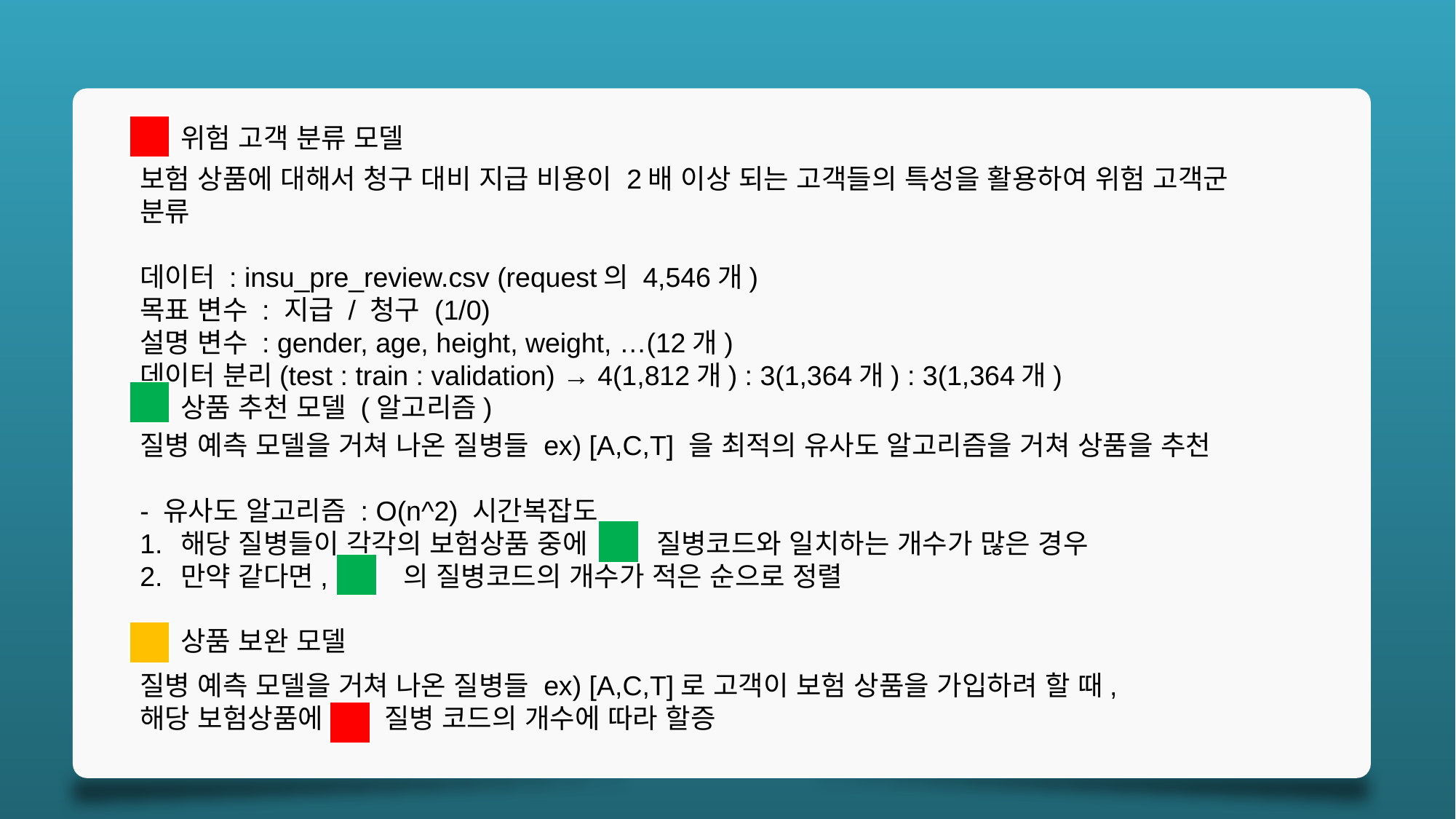

위험 고객 분류 모델
보험 상품에 대해서 청구 대비 지급 비용이 2배 이상 되는 고객들의 특성을 활용하여 위험 고객군 분류

데이터 : insu_pre_review.csv (request의 4,546개)
목표 변수 : 지급 / 청구 (1/0)
설명 변수 : gender, age, height, weight, …(12개)
데이터 분리(test : train : validation) → 4(1,812개) : 3(1,364개) : 3(1,364개)

상품 추천 모델 (알고리즘)
질병 예측 모델을 거쳐 나온 질병들 ex) [A,C,T] 을 최적의 유사도 알고리즘을 거쳐 상품을 추천

- 유사도 알고리즘 : O(n^2) 시간복잡도
해당 질병들이 각각의 보험상품 중에         질병코드와 일치하는 개수가 많은 경우
만약 같다면,         의 질병코드의 개수가 적은 순으로 정렬

상품 보완 모델

질병 예측 모델을 거쳐 나온 질병들 ex) [A,C,T]로 고객이 보험 상품을 가입하려 할 때,
해당 보험상품에        질병 코드의 개수에 따라 할증